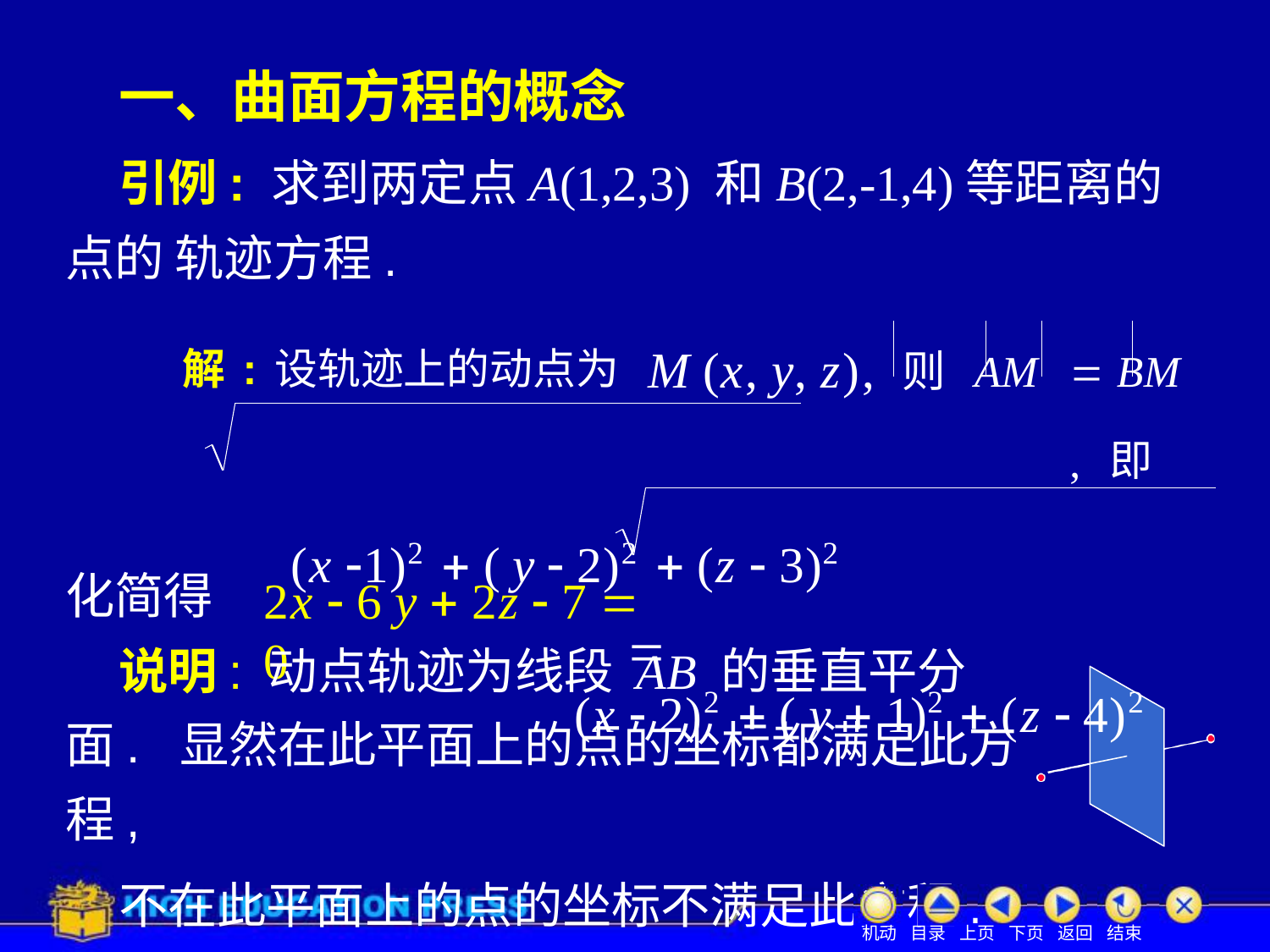

# 一、曲面方程的概念
引例: 求到两定点A(1,2,3) 和B(2,-1,4)等距离的点的 轨迹方程.
解:设轨迹上的动点为M (x, y, z), 则 AM	=	BM	, 即
(x −1)2 + ( y − 2)2 + (z − 3)2
=	(x − 2)2 + ( y + 1)2 + (z − 4)2

化简得
2x − 6 y + 2z − 7 = 0
说明: 动点轨迹为线段 AB 的垂直平分面.  显然在此平面上的点的坐标都满足此方程,
不在此平面上的点的坐标不满足此方程.

机动 目录 上页 下页 返回 结束